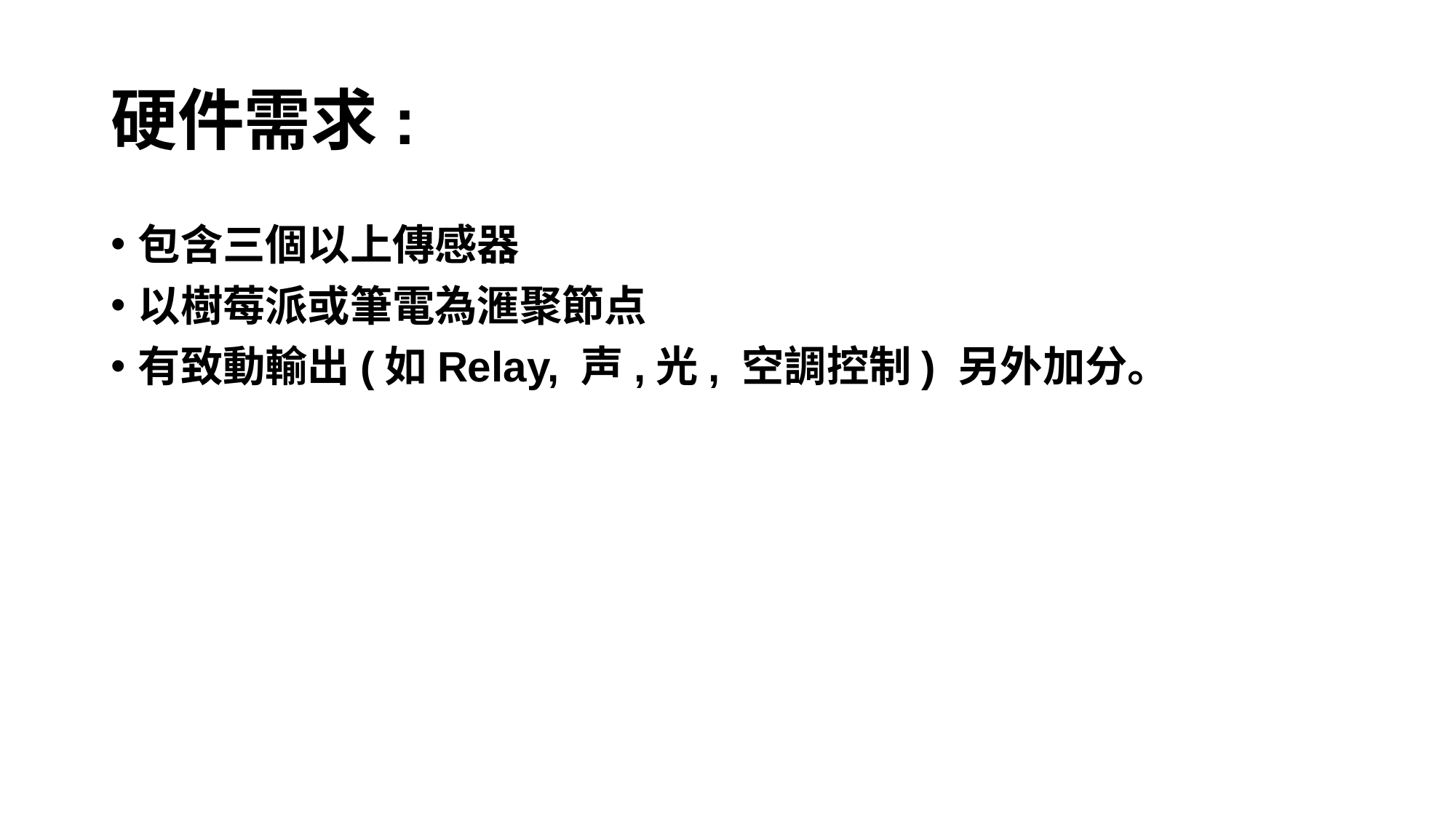

# 硬件需求:
包含三個以上傳感器
以樹莓派或筆電為滙聚節点
有致動輸出(如Relay, 声,光, 空調控制) 另外加分。